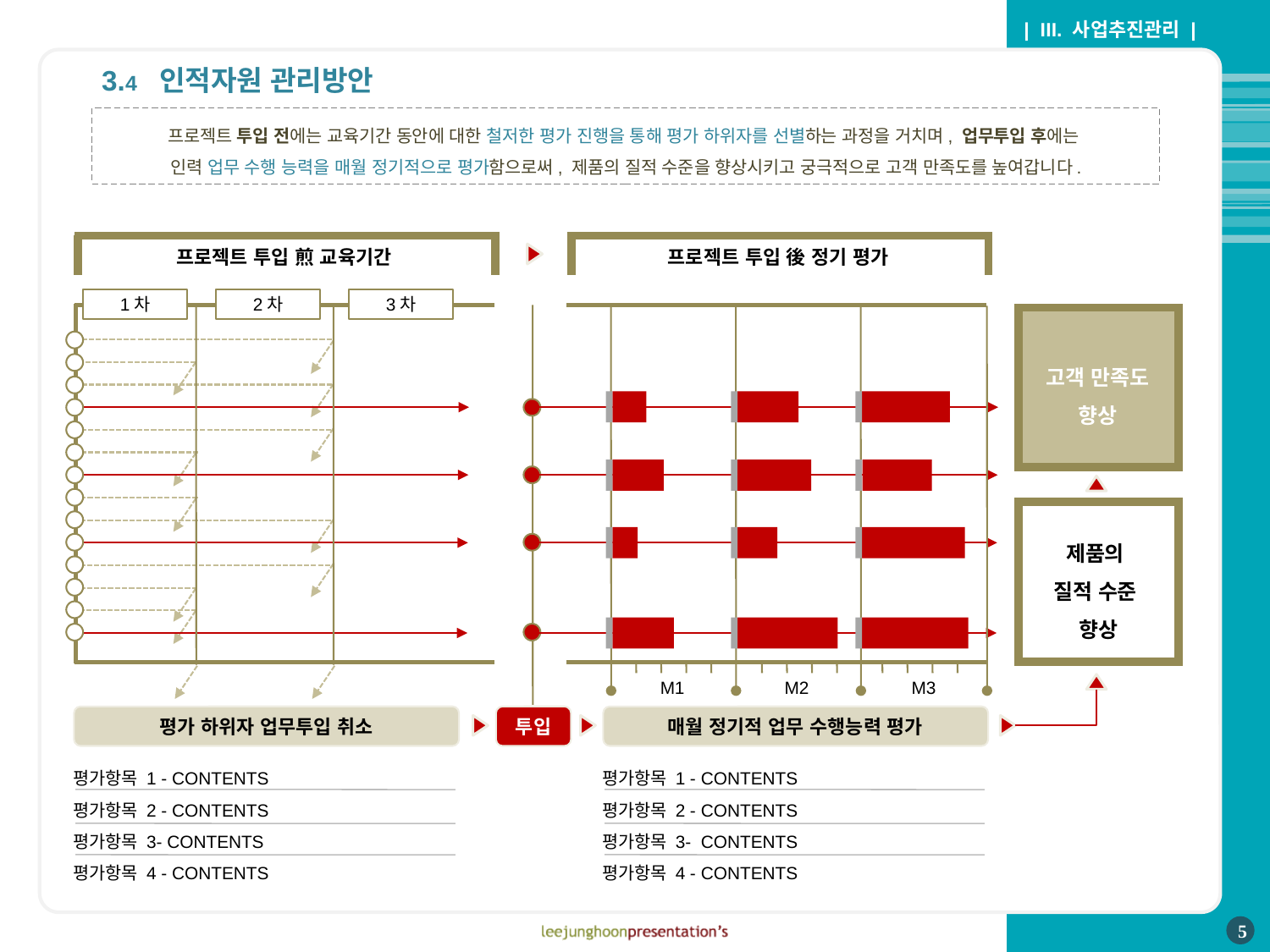

프로젝트 투입 煎 교육기간
프로젝트 투입 後 정기 평가

1차
2차
3차

고객 만족도
향상

제품의
질적 수준
향상

M1
M2
M3

평가 하위자 업무투입 취소
평가항목 1 - CONTENTS
평가항목 2 - CONTENTS
평가항목 3- CONTENTS
평가항목 4 - CONTENTS
투입
매월 정기적 업무 수행능력 평가
평가항목 1 - CONTENTS
평가항목 2 - CONTENTS
평가항목 3-  CONTENTS
평가항목 4 - CONTENTS